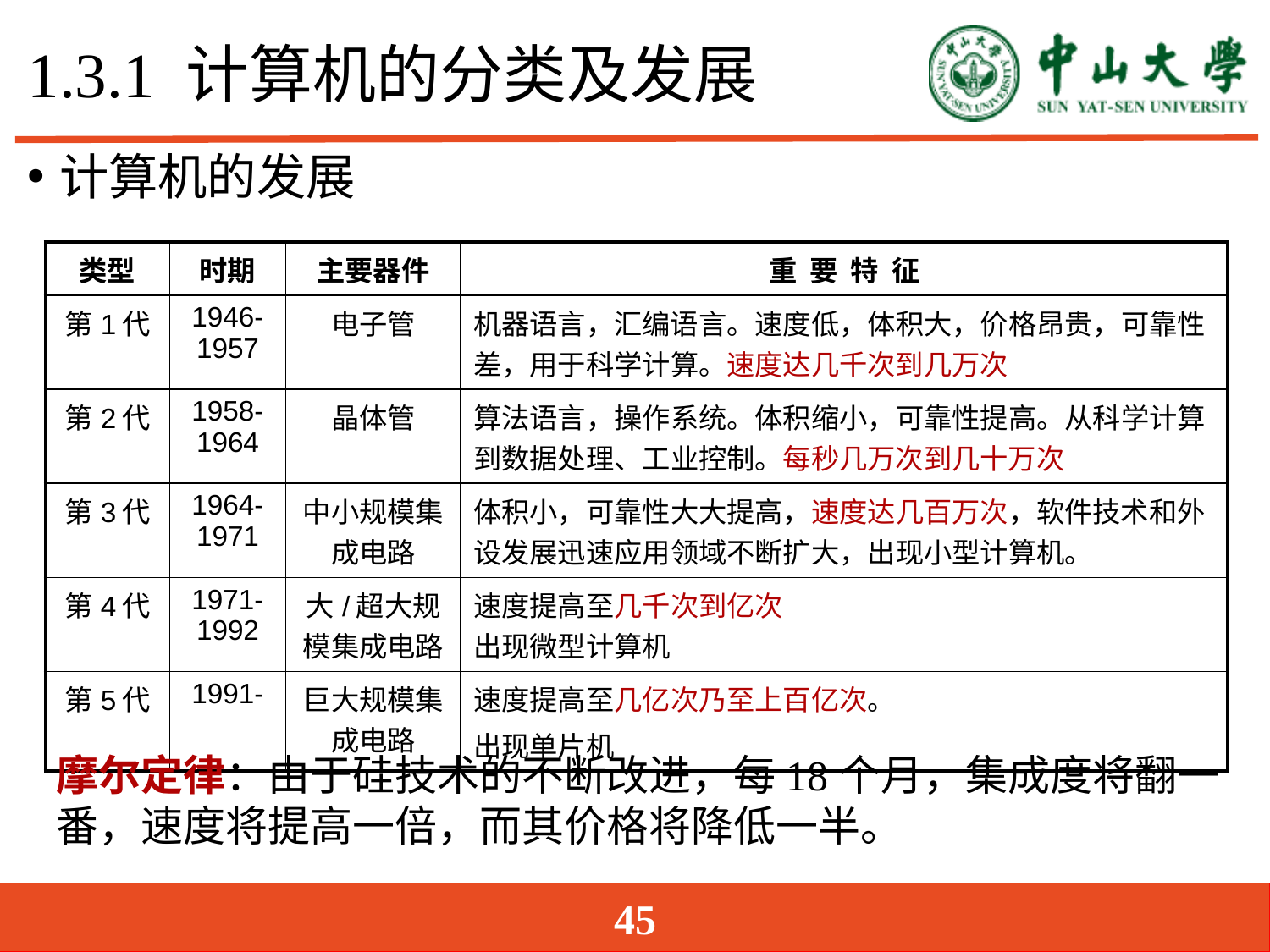

# 1.3.1 计算机的分类及发展
计算机的发展
| 类型 | 时期 | 主要器件 | 重 要 特 征 |
| --- | --- | --- | --- |
| 第1代 | 1946-1957 | 电子管 | 机器语言，汇编语言。速度低，体积大，价格昂贵，可靠性差，用于科学计算。速度达几千次到几万次 |
| 第2代 | 1958-1964 | 晶体管 | 算法语言，操作系统。体积缩小，可靠性提高。从科学计算到数据处理、工业控制。每秒几万次到几十万次 |
| 第3代 | 1964-1971 | 中小规模集成电路 | 体积小，可靠性大大提高，速度达几百万次，软件技术和外设发展迅速应用领域不断扩大，出现小型计算机。 |
| 第4代 | 1971-1992 | 大/超大规模集成电路 | 速度提高至几千次到亿次 出现微型计算机 |
| 第5代 | 1991- | 巨大规模集成电路 | 速度提高至几亿次乃至上百亿次。 出现单片机 |
摩尔定律：由于硅技术的不断改进，每18个月，集成度将翻一番，速度将提高一倍，而其价格将降低一半。
45